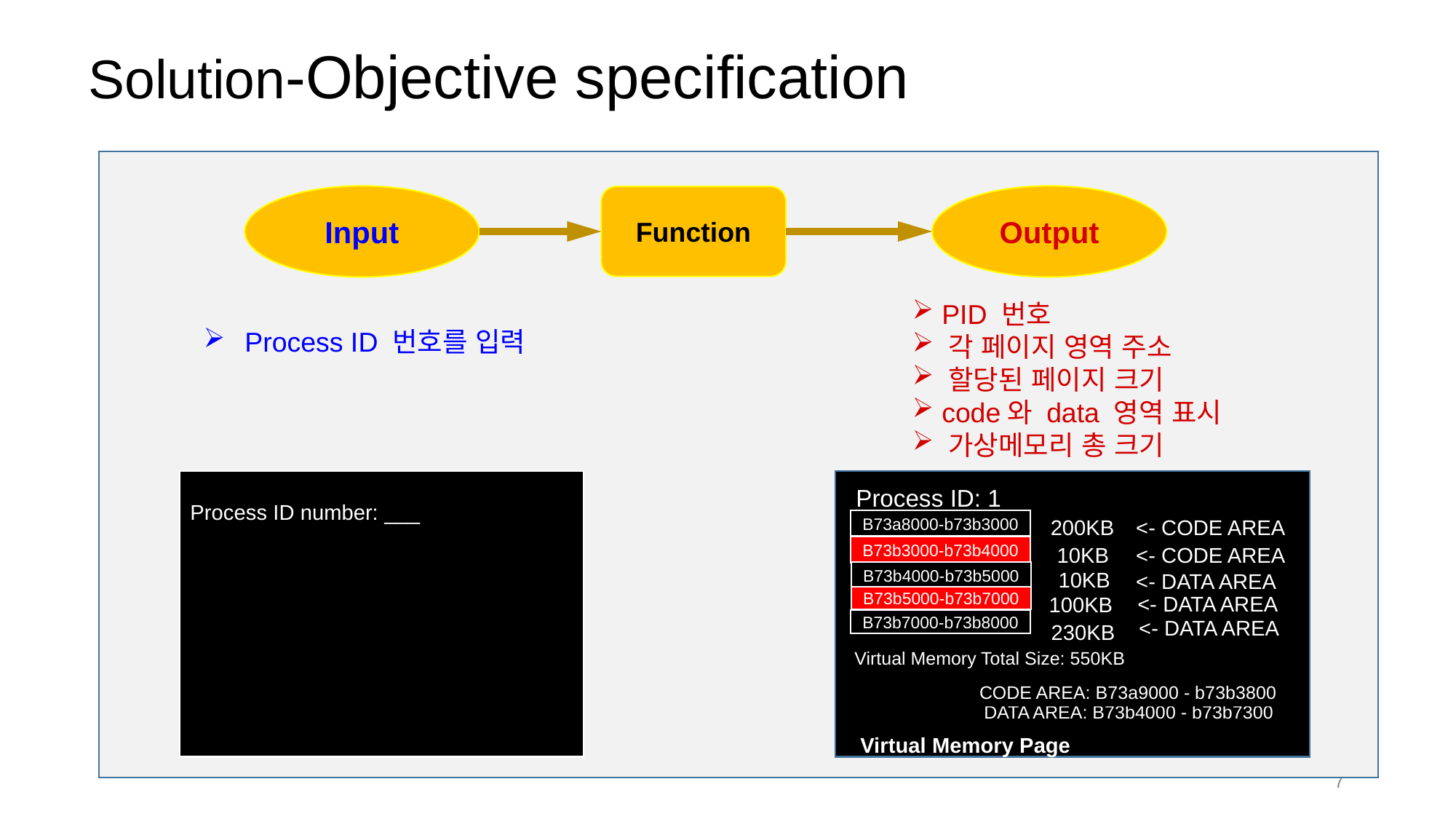

# Solution-Objective specification

Input
Output
Function
 PID 번호
 각 페이지 영역 주소
 할당된 페이지 크기
 code와 data 영역 표시
 가상메모리 총 크기
Process ID 번호를 입력
Process ID number: ___

Process ID: 1
200KB
<- CODE AREA
B73a8000-b73b3000
10KB
<- CODE AREA
B73b3000-b73b4000
10KB
B73b4000-b73b5000
<- DATA AREA
<- DATA AREA
100KB
B73b5000-b73b7000
<- DATA AREA
B73b7000-b73b8000
230KB
Virtual Memory Total Size: 550KB
CODE AREA: B73a9000 - b73b3800
DATA AREA: B73b4000 - b73b7300
Virtual Memory Page
7